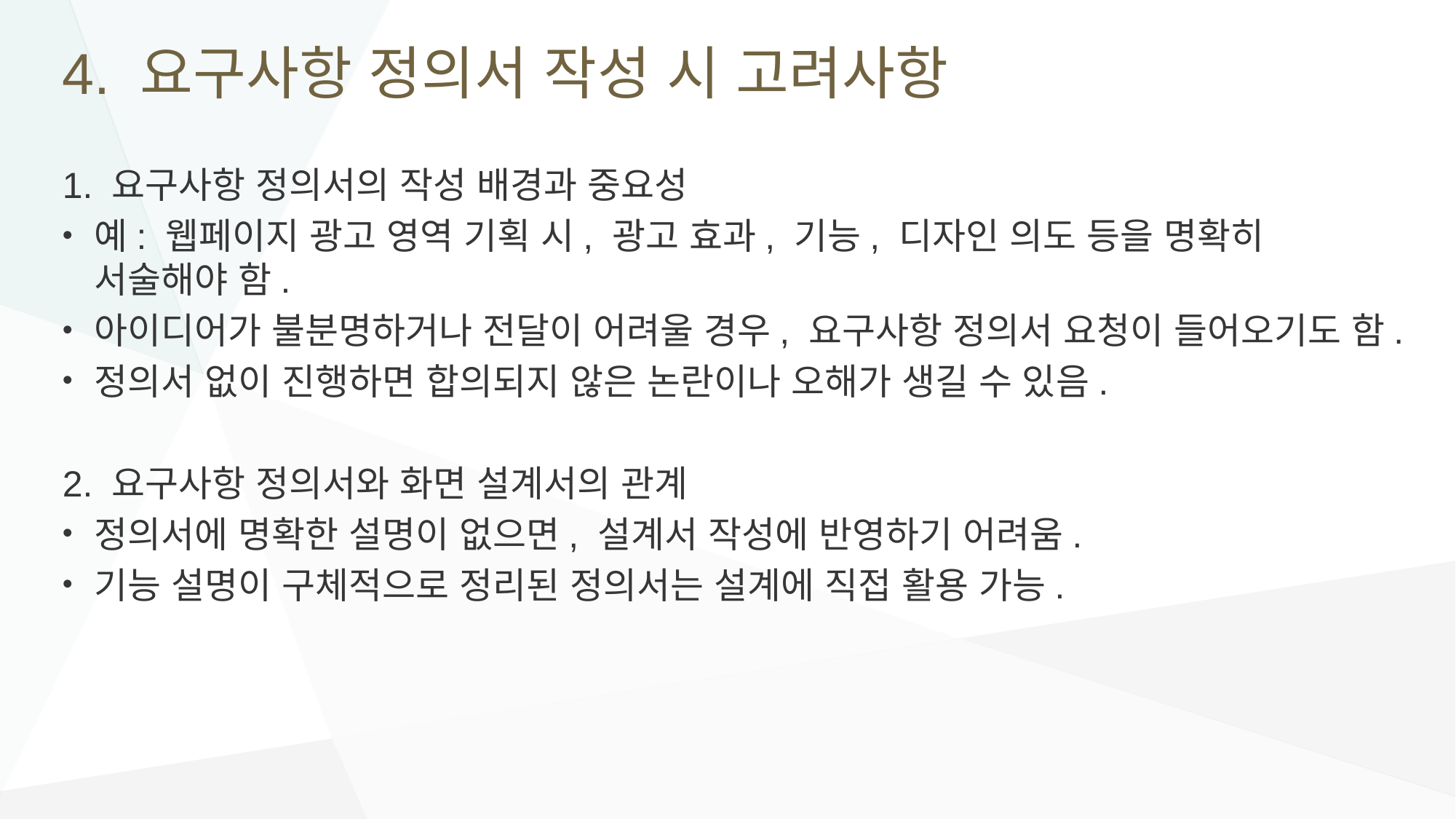

# 4. 요구사항 정의서 작성 시 고려사항
1. 요구사항 정의서의 작성 배경과 중요성
예: 웹페이지 광고 영역 기획 시, 광고 효과, 기능, 디자인 의도 등을 명확히 서술해야 함.
아이디어가 불분명하거나 전달이 어려울 경우, 요구사항 정의서 요청이 들어오기도 함.
정의서 없이 진행하면 합의되지 않은 논란이나 오해가 생길 수 있음.

2. 요구사항 정의서와 화면 설계서의 관계
정의서에 명확한 설명이 없으면, 설계서 작성에 반영하기 어려움.
기능 설명이 구체적으로 정리된 정의서는 설계에 직접 활용 가능.